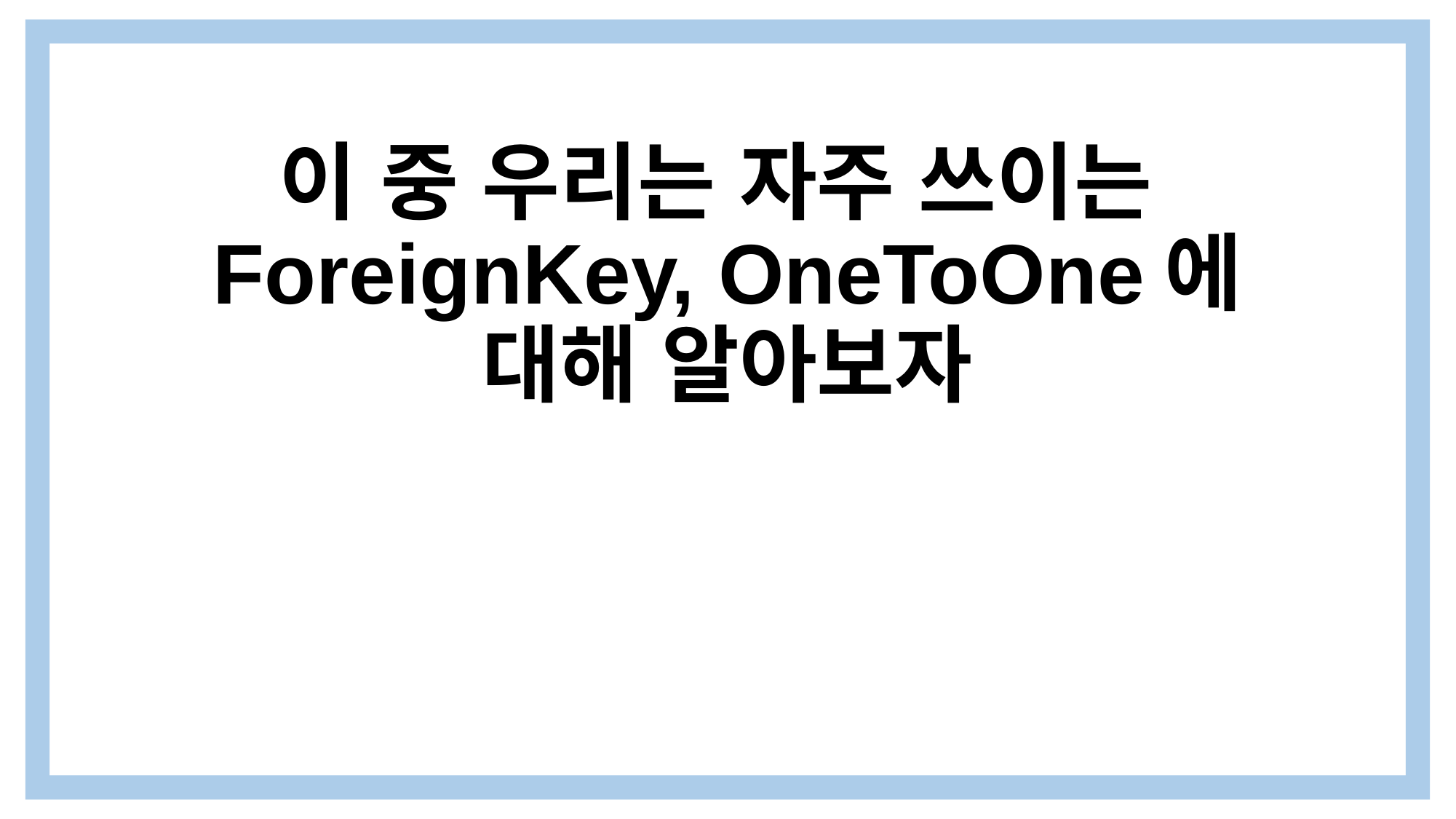

# 이 중 우리는 자주 쓰이는 ForeignKey, OneToOne에 대해 알아보자